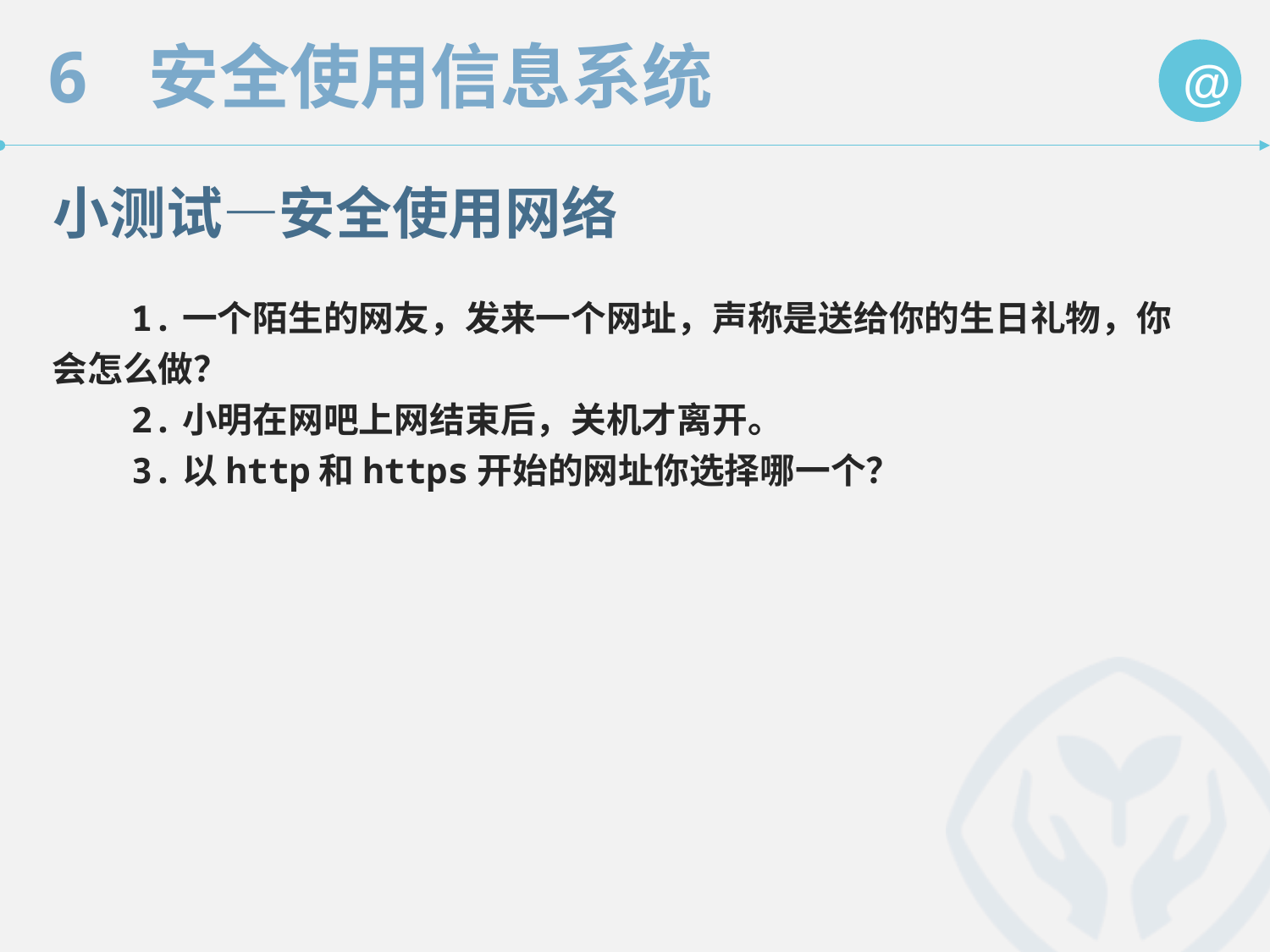

小测试—安全使用网络
　　1.一个陌生的网友，发来一个网址，声称是送给你的生日礼物，你会怎么做？
　　2.小明在网吧上网结束后，关机才离开。
　　3.以http和https开始的网址你选择哪一个？